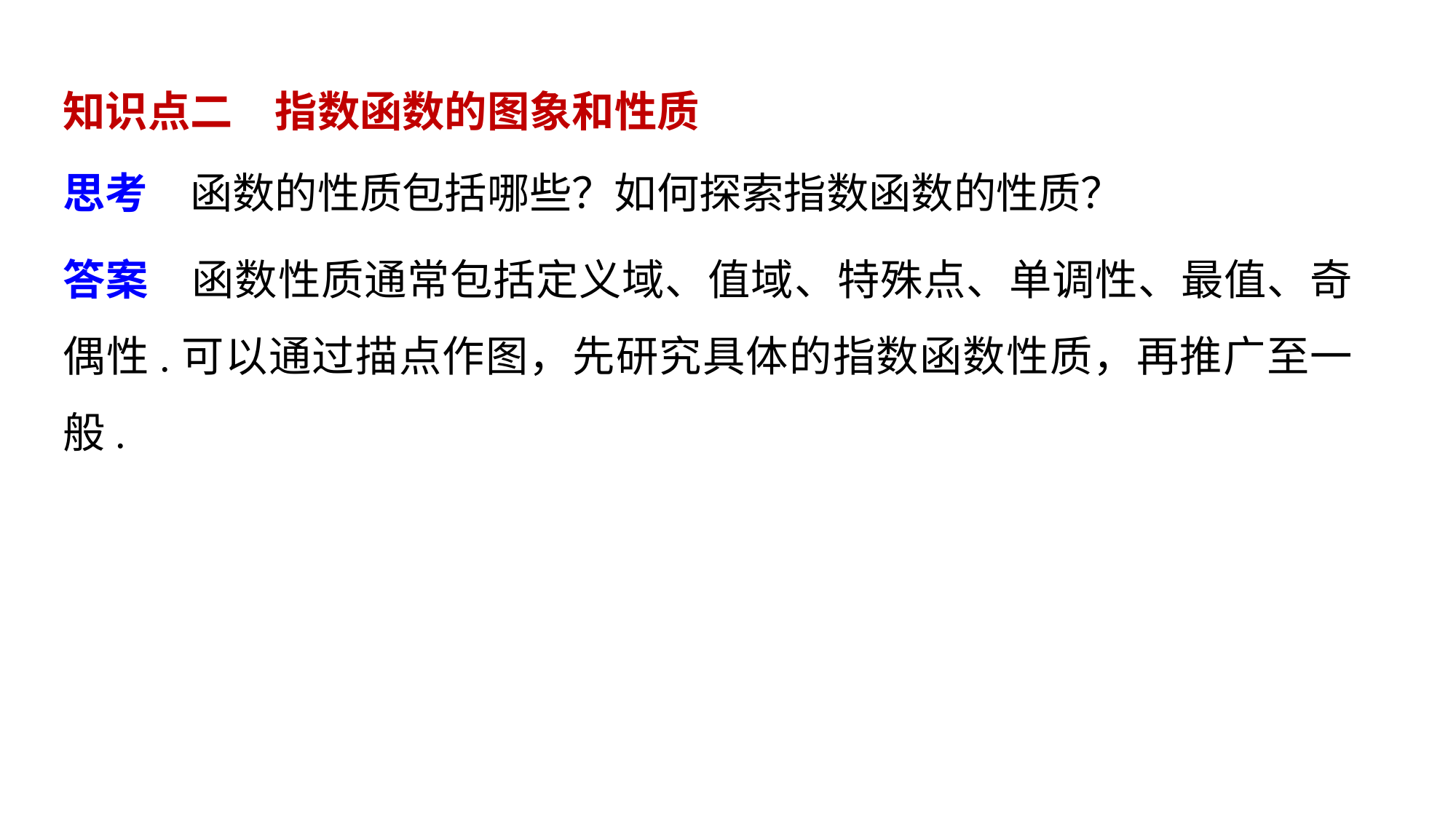

知识点二　指数函数的图象和性质
思考　函数的性质包括哪些？如何探索指数函数的性质？
答案　函数性质通常包括定义域、值域、特殊点、单调性、最值、奇偶性.可以通过描点作图，先研究具体的指数函数性质，再推广至一般.